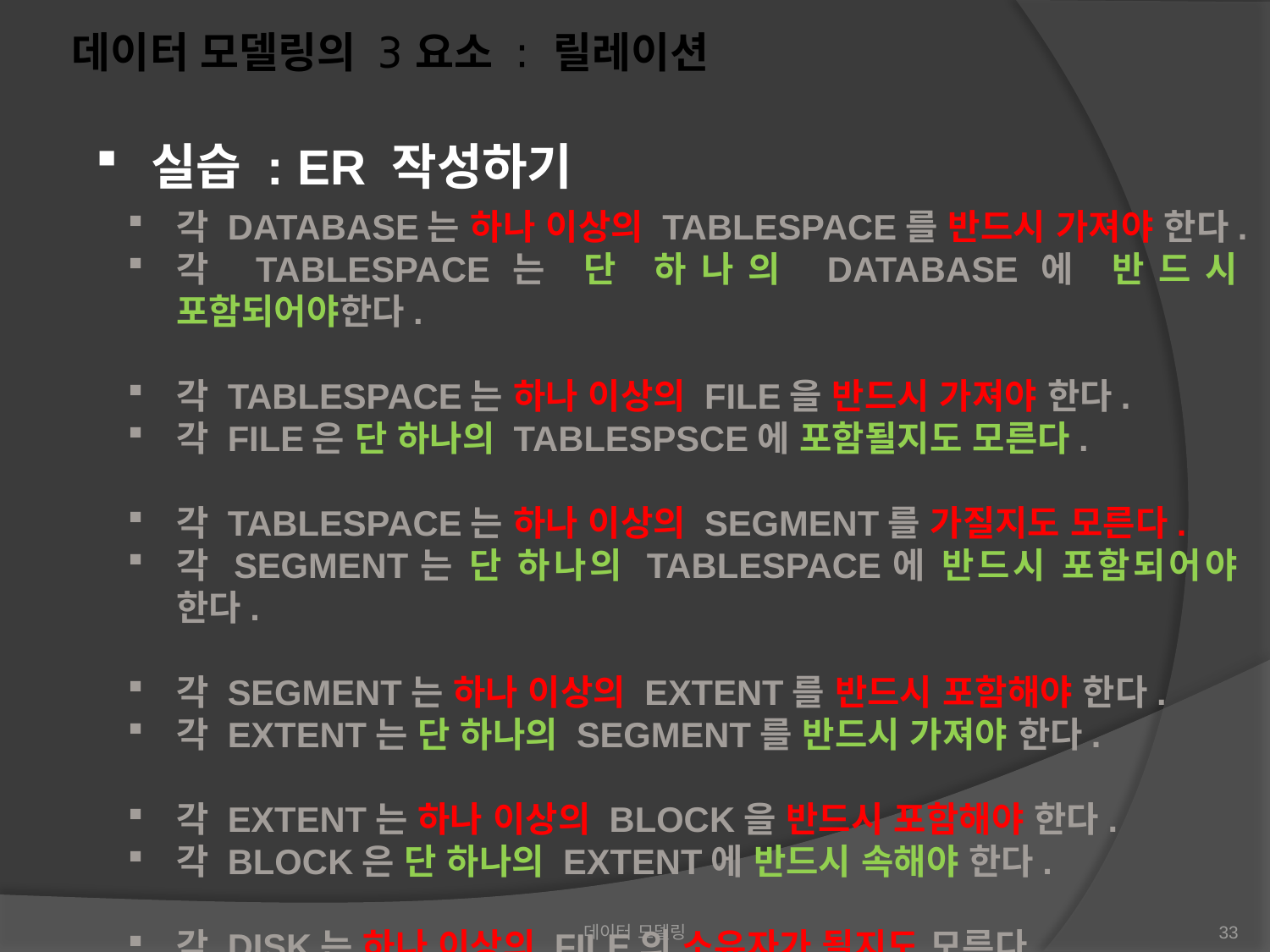

데이터 모델링의 3요소 : 릴레이션
 실습 : ER 작성하기
각 DATABASE는 하나 이상의 TABLESPACE를 반드시 가져야 한다.
각 TABLESPACE는 단 하나의 DATABASE에 반드시 포함되어야한다.

각 TABLESPACE는 하나 이상의 FILE을 반드시 가져야 한다.
각 FILE은 단 하나의 TABLESPSCE에 포함될지도 모른다.

각 TABLESPACE는 하나 이상의 SEGMENT를 가질지도 모른다.
각 SEGMENT는 단 하나의 TABLESPACE에 반드시 포함되어야 한다.

각 SEGMENT는 하나 이상의 EXTENT를 반드시 포함해야 한다.
각 EXTENT는 단 하나의 SEGMENT를 반드시 가져야 한다.

각 EXTENT는 하나 이상의 BLOCK을 반드시 포함해야 한다.
각 BLOCK은 단 하나의 EXTENT에 반드시 속해야 한다.

각 DISK는 하나 이상의 FILE의 소유자가 될지도 모른다.
각 FILE은 단 하나의 DISK에 반드시 위치해야 한다.
데이터 모델링
33